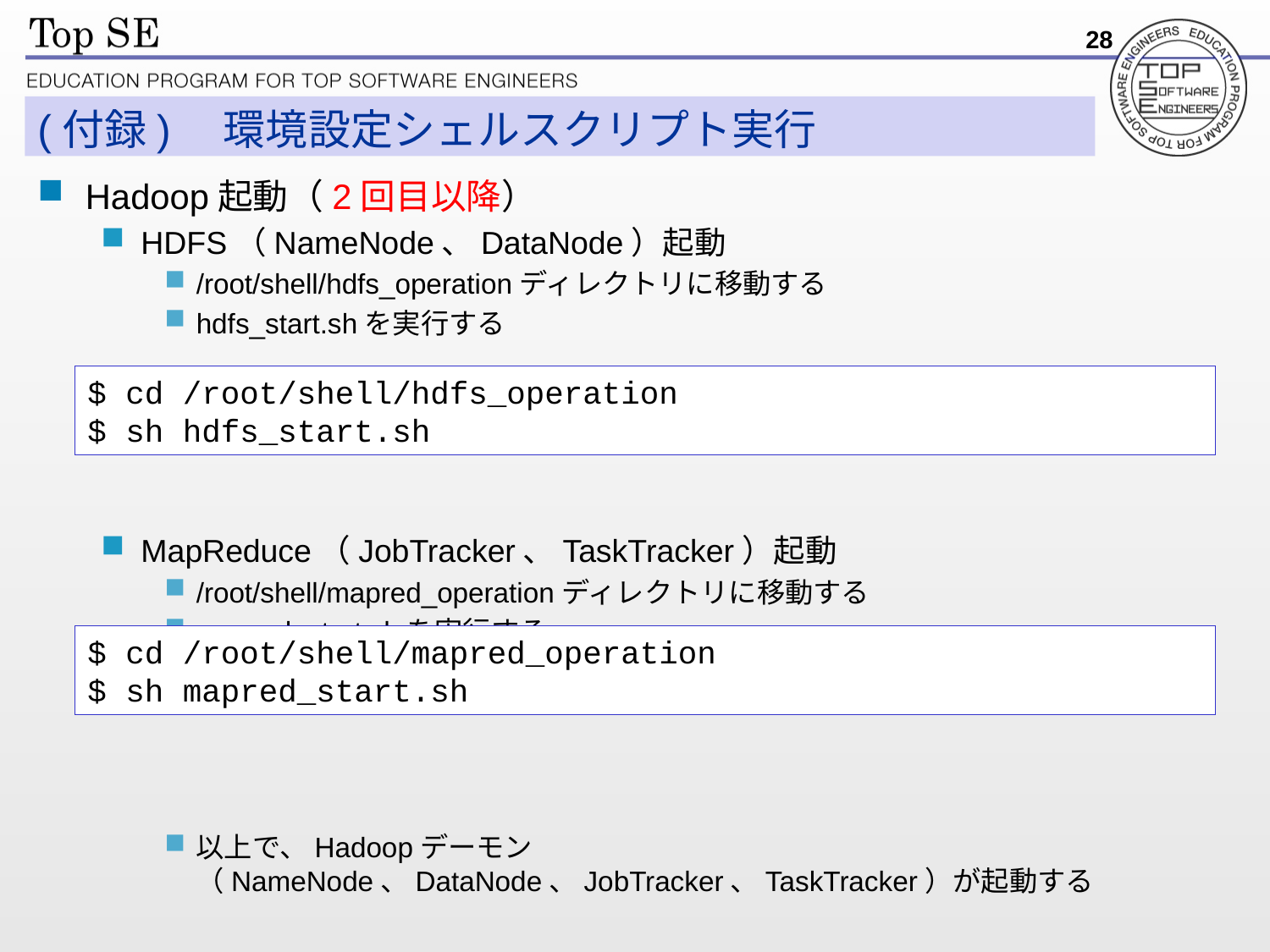

28
# (付録)　環境設定シェルスクリプト実行
Hadoop起動（2回目以降）
HDFS（NameNode、DataNode）起動
/root/shell/hdfs_operationディレクトリに移動する
hdfs_start.shを実行する

MapReduce（JobTracker、TaskTracker）起動
/root/shell/mapred_operationディレクトリに移動する
mapred_start.shを実行する

以上で、Hadoopデーモン（NameNode、DataNode、JobTracker、TaskTracker）が起動する

$ cd /root/shell/hdfs_operation
$ sh hdfs_start.sh
$ cd /root/shell/mapred_operation
$ sh mapred_start.sh